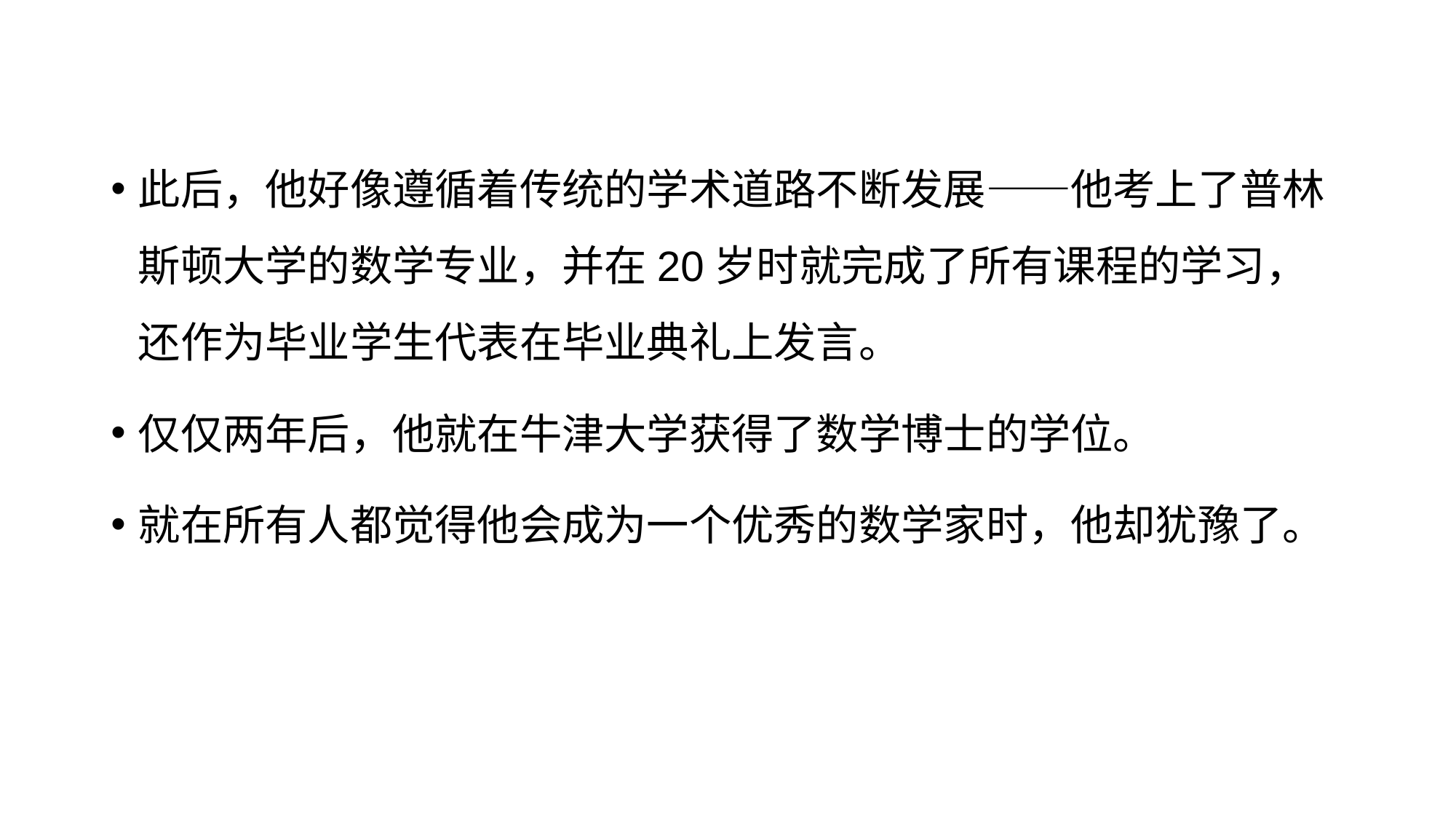

此后，他好像遵循着传统的学术道路不断发展——他考上了普林斯顿大学的数学专业，并在20岁时就完成了所有课程的学习，还作为毕业学生代表在毕业典礼上发言。
仅仅两年后，他就在牛津大学获得了数学博士的学位。
就在所有人都觉得他会成为一个优秀的数学家时，他却犹豫了。